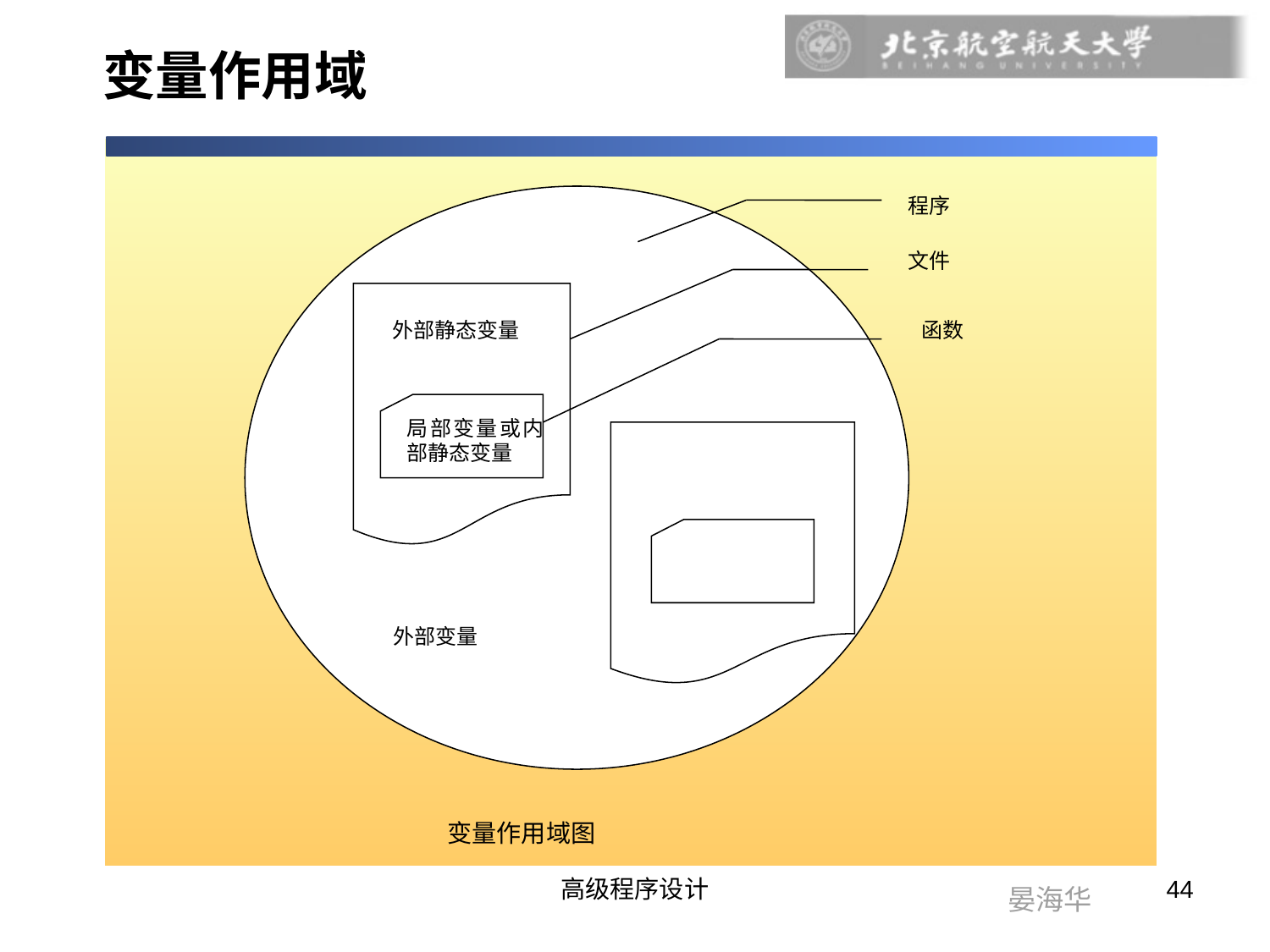

# 变量作用域

程序

文件

外部静态变量
函数

局部变量或内部静态变量

外部变量
变量作用域图

高级程序设计
44